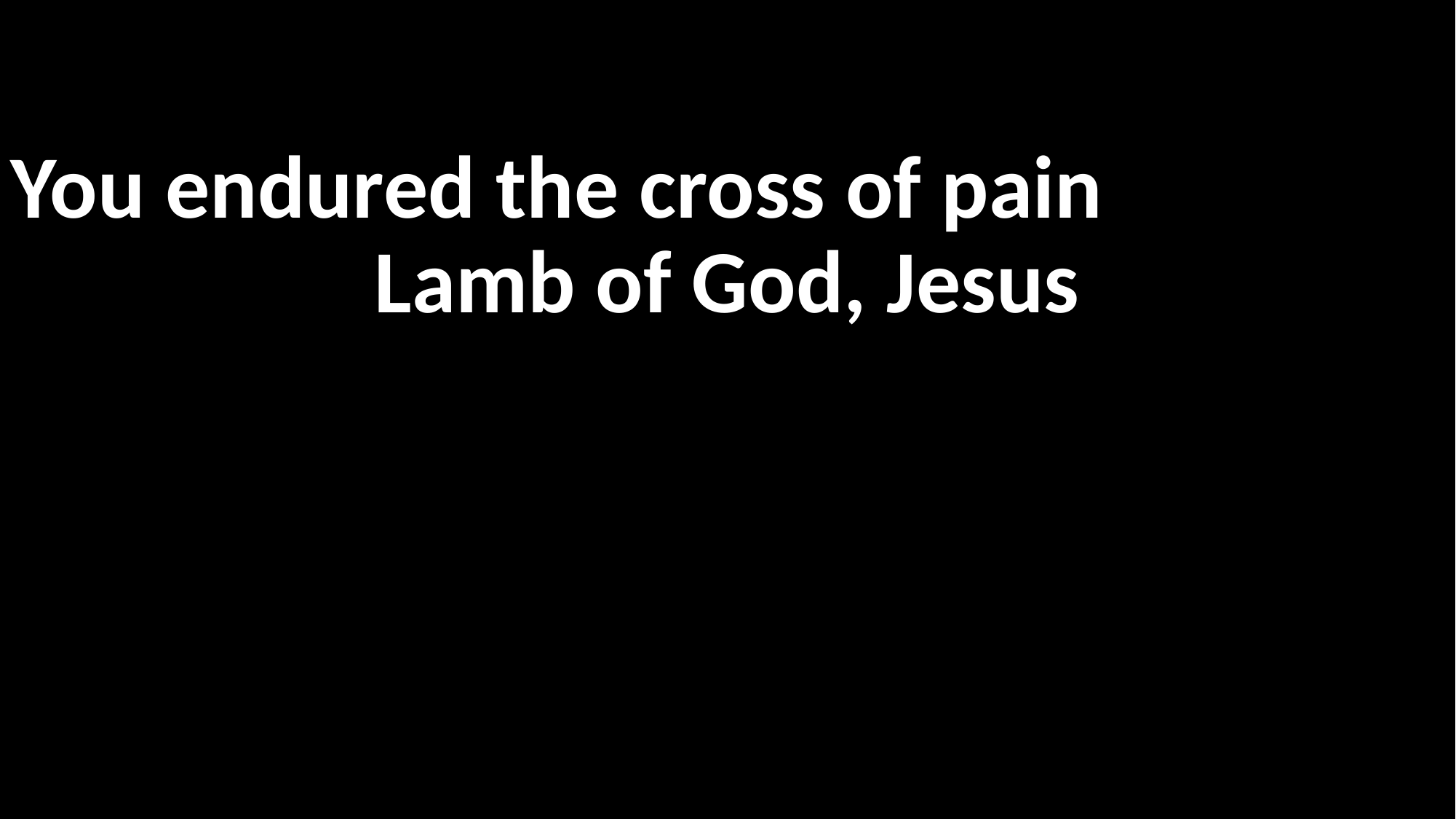

You endured the cross of pain
Lamb of God, Jesus
십자가를 참으신
어린 양 예수